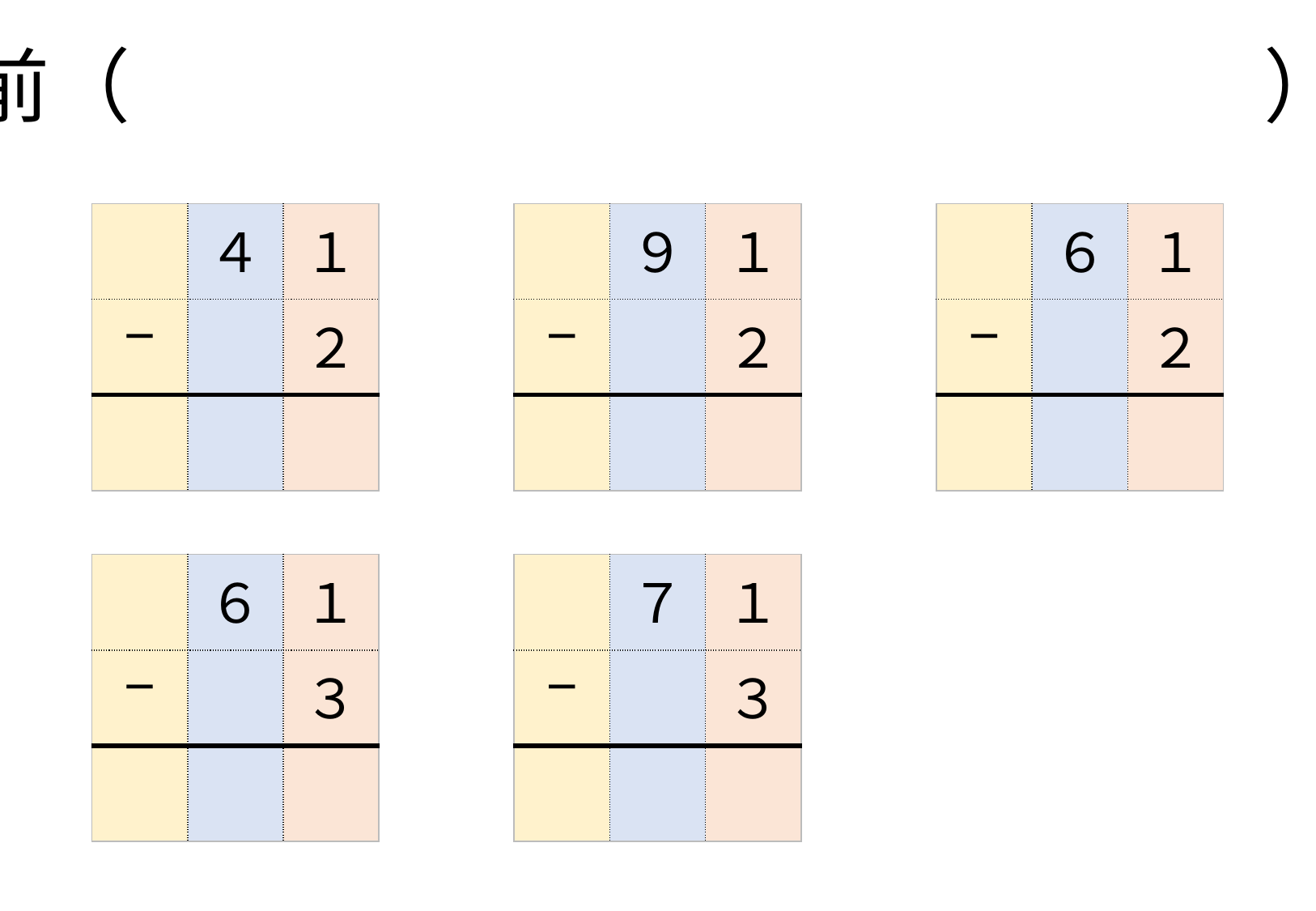

名前（　　　　　　　　　　　　　　）
|  | ４ | １ |
| --- | --- | --- |
| − |  | ２ |
|  |  |  |
|  | ９ | １ |
| --- | --- | --- |
| − |  | ２ |
|  |  |  |
|  | ６ | １ |
| --- | --- | --- |
| − |  | ２ |
|  |  |  |
|  | ６ | １ |
| --- | --- | --- |
| − |  | ３ |
|  |  |  |
|  | ７ | １ |
| --- | --- | --- |
| − |  | ３ |
|  |  |  |